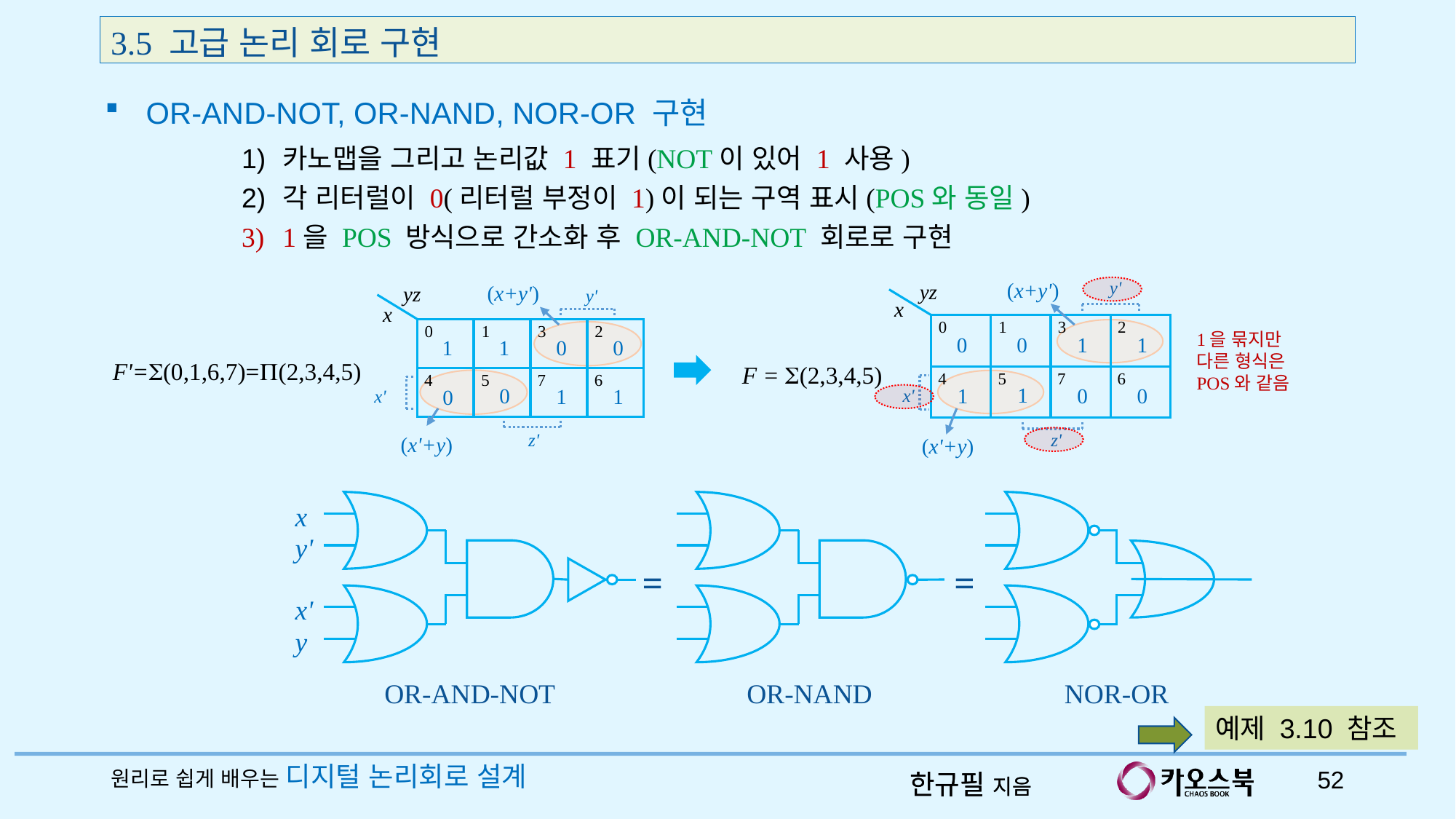

3.5 고급 논리 회로 구현
OR-AND-NOT, OR-NAND, NOR-OR 구현
카노맵을 그리고 논리값 1 표기(NOT이 있어 1 사용)
각 리터럴이 0(리터럴 부정이 1)이 되는 구역 표시(POS와 동일)
1을 POS 방식으로 간소화 후 OR-AND-NOT 회로로 구현
y'
yz
x
3
0
1
2

0
0
1
1
F = Σ(2,3,4,5)
7
4
5
6

1
0
0
1
x'
z'
(x+y')
(x+y')
yz
y'
x
3
0
1
2

1
1
0
0
7
4
5
6

0
1
1
0
x'
z'

1을 묶지만
다른 형식은
POS와 같음
F'=Σ(0,1,6,7)=Π(2,3,4,5)

(x'+y)
(x'+y)

x
y'

=
=

x'
y

OR-AND-NOT
OR-NAND
NOR-OR
예제 3.10 참조

원리로 쉽게 배우는 디지털 논리회로 설계
52